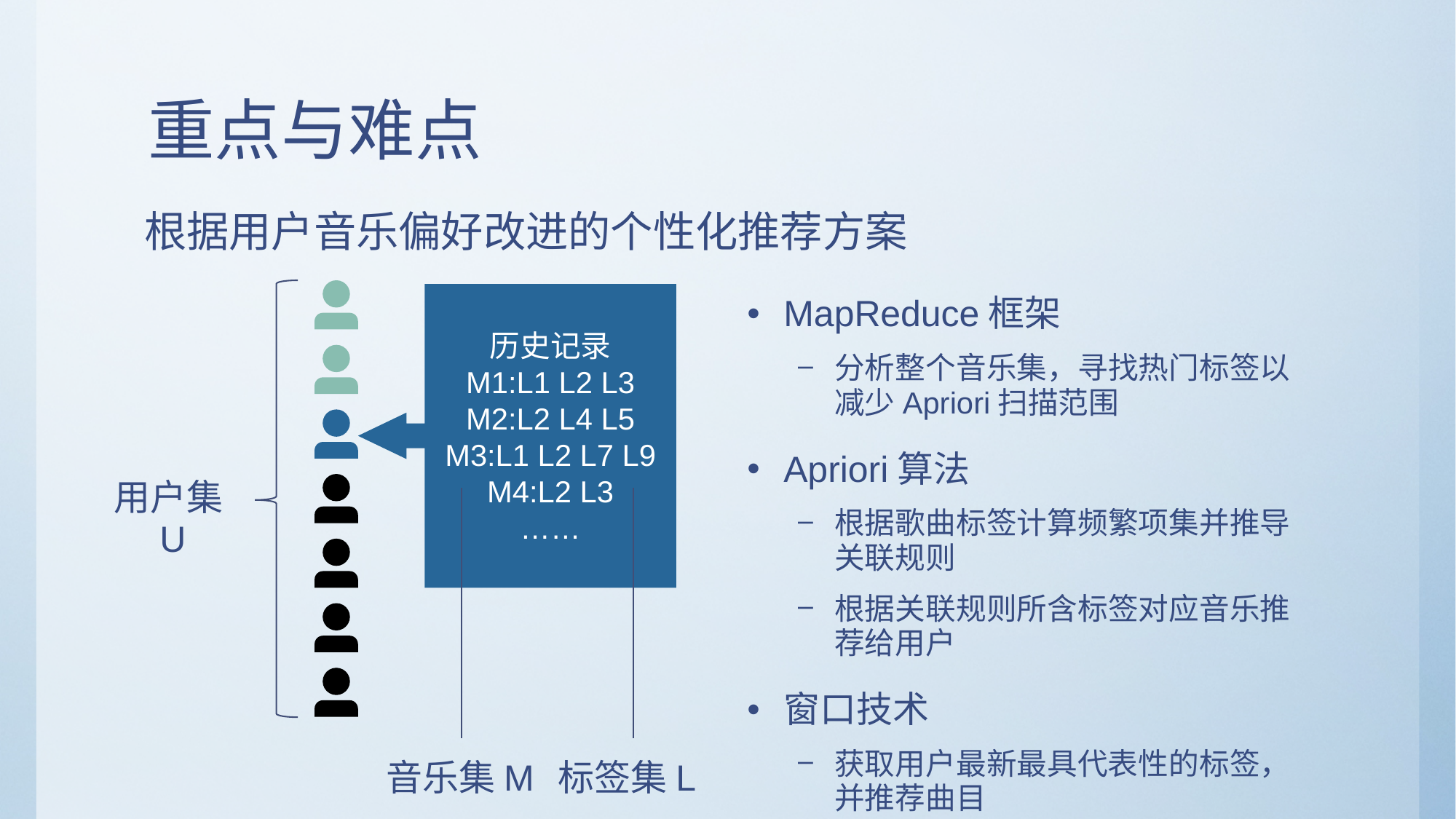

# 重点与难点
根据用户音乐偏好改进的个性化推荐方案

历史记录
M1:L1 L2 L3
M2:L2 L4 L5
M3:L1 L2 L7 L9
M4:L2 L3
……
MapReduce框架
分析整个音乐集，寻找热门标签以减少Apriori扫描范围
Apriori算法
根据歌曲标签计算频繁项集并推导关联规则
根据关联规则所含标签对应音乐推荐给用户
窗口技术
获取用户最新最具代表性的标签，并推荐曲目

用户集U

音乐集M
标签集L